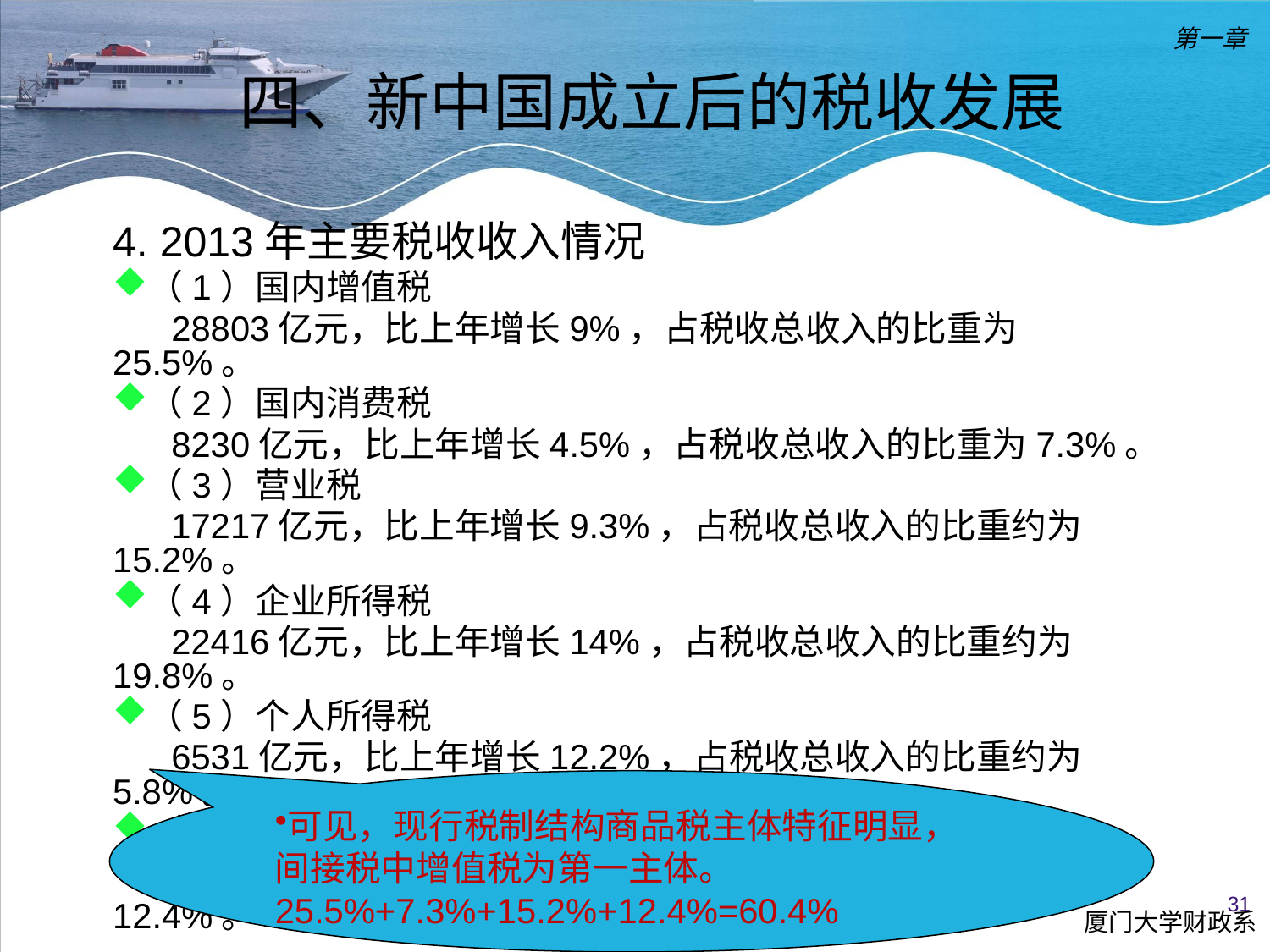

第一章
四、新中国成立后的税收发展
4. 2013年主要税收收入情况
（1）国内增值税
      28803亿元，比上年增长9%，占税收总收入的比重为25.5%。
（2）国内消费税
      8230亿元，比上年增长4.5%，占税收总收入的比重为7.3%。
（3）营业税
      17217亿元，比上年增长9.3%，占税收总收入的比重约为15.2%。
（4）企业所得税
      22416亿元，比上年增长14%，占税收总收入的比重约为19.8%。
（5）个人所得税
      6531亿元，比上年增长12.2%，占税收总收入的比重约为5.8%。
（6）进口货物增值税、消费税
      14003亿元，比上年下降5.4%，占税收总收入的比重约为12.4%。
可见，现行税制结构商品税主体特征明显，间接税中增值税为第一主体。
25.5%+7.3%+15.2%+12.4%=60.4%
31
厦门大学财政系